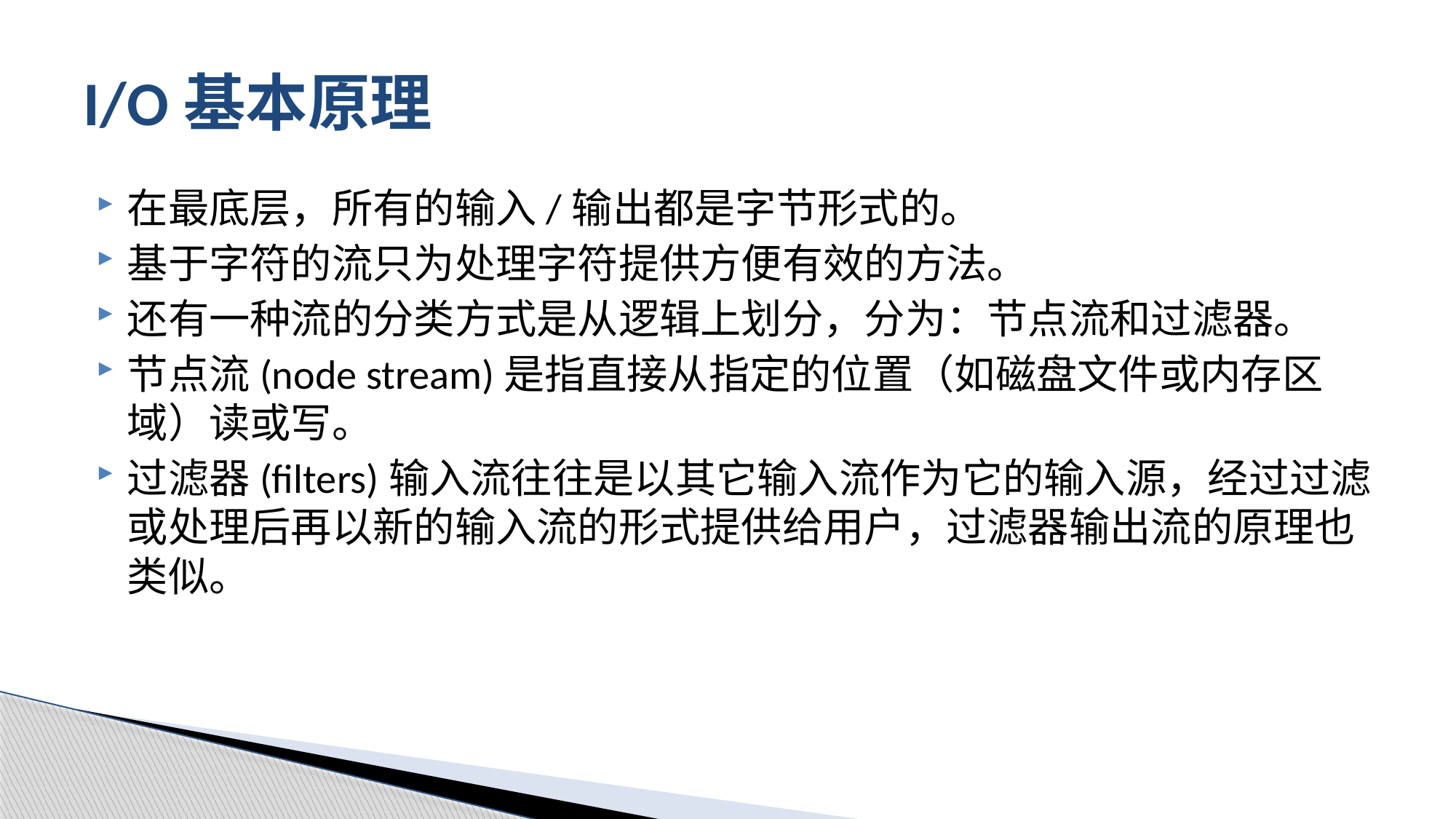

# I/O基本原理
在最底层，所有的输入/输出都是字节形式的。
基于字符的流只为处理字符提供方便有效的方法。
还有一种流的分类方式是从逻辑上划分，分为：节点流和过滤器。
节点流(node stream)是指直接从指定的位置（如磁盘文件或内存区域）读或写。
过滤器(filters)输入流往往是以其它输入流作为它的输入源，经过过滤或处理后再以新的输入流的形式提供给用户，过滤器输出流的原理也类似。